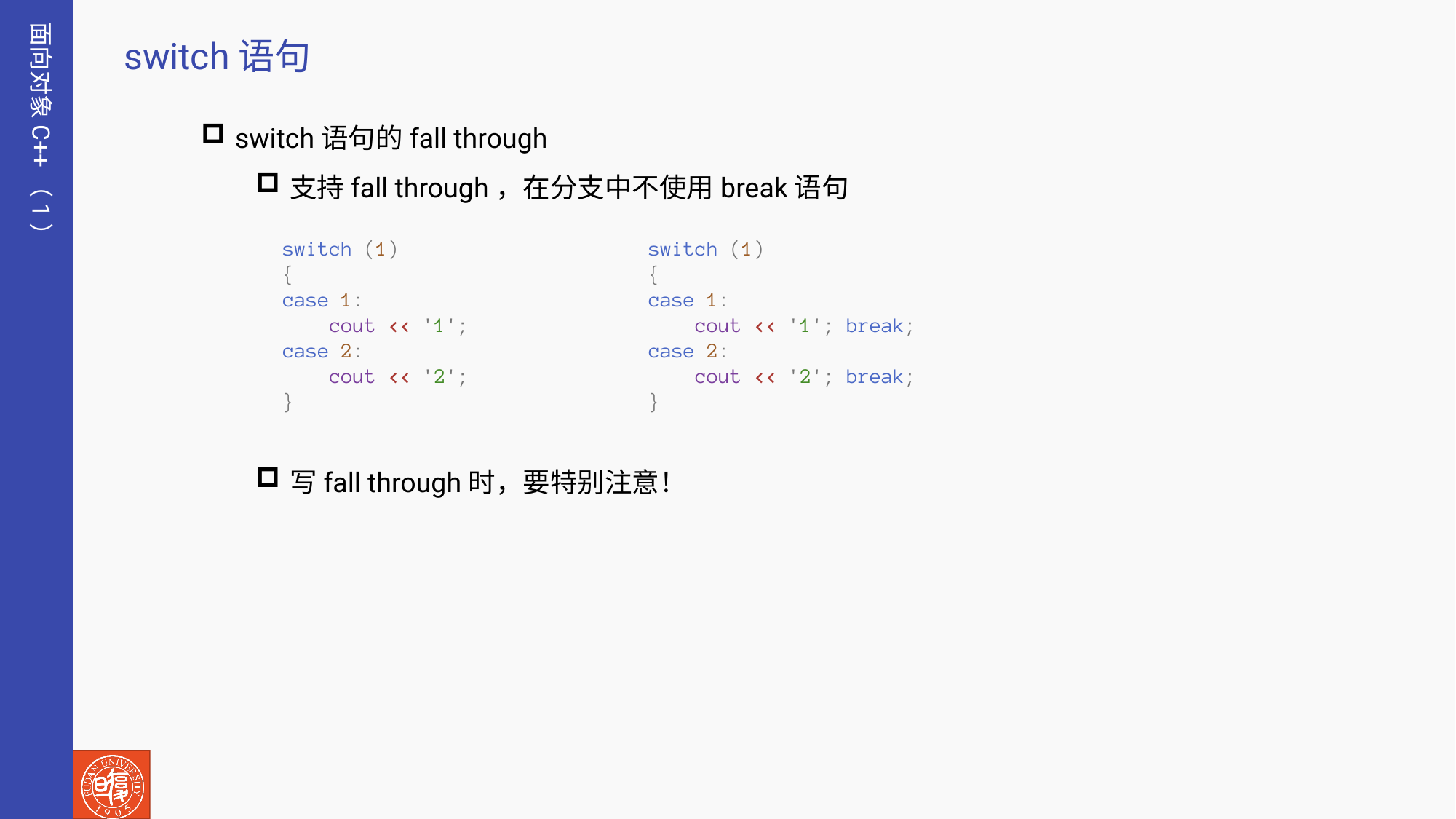

面向对象C++（1）
switch语句
switch语句的fall through
支持fall through，在分支中不使用break语句

写fall through时，要特别注意！
switch (1)
{
case 1:
    cout << '1';
case 2:
    cout << '2';
}
switch (1)
{
case 1:
    cout << '1'; break;
case 2:
    cout << '2'; break;
}